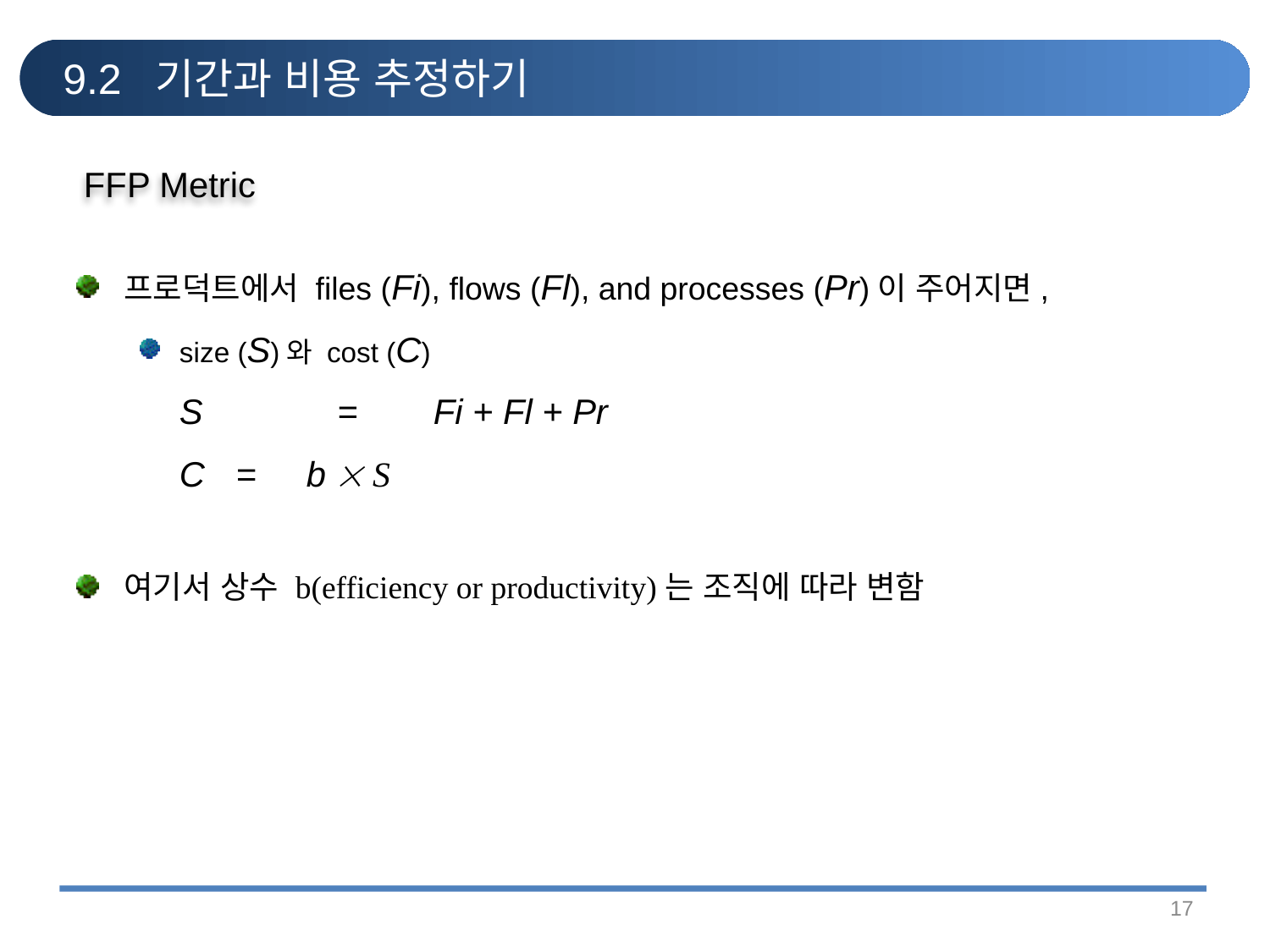

# 9.2  기간과 비용 추정하기
FFP Metric
프로덕트에서 files (Fi), flows (Fl), and processes (Pr)이 주어지면,
size (S)와 cost (C)
	S	    =	Fi + Fl + Pr
	C    =	b × S

여기서 상수 b(efficiency or productivity)는 조직에 따라 변함
17